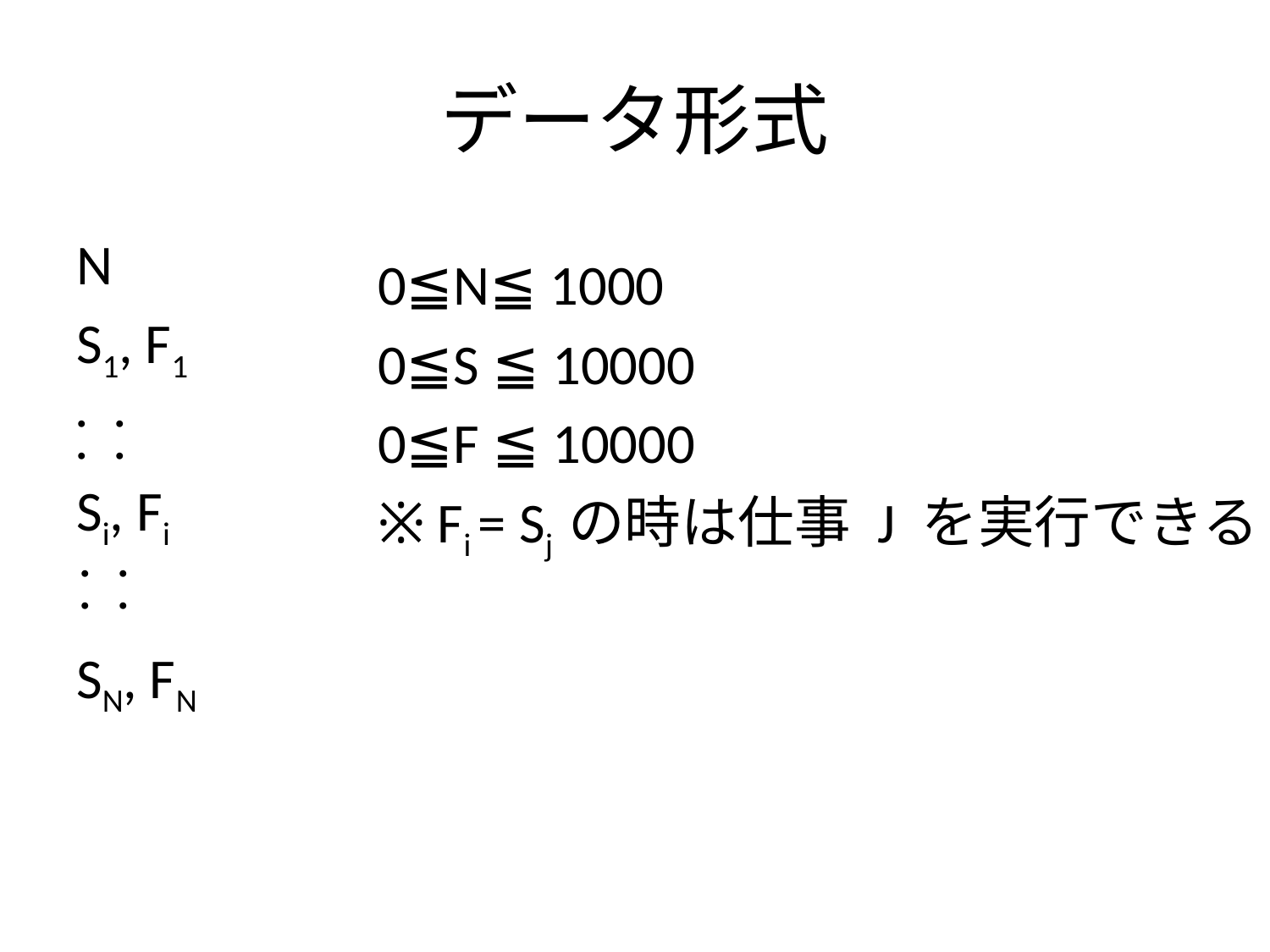

# データ形式
N
S1, F1

Si, Fi

SN, FN
0≦N≦ 1000
0≦S ≦ 10000
0≦F ≦ 10000
※ Fi = Sj の時は仕事 J を実行できる
・・・・
・・・・